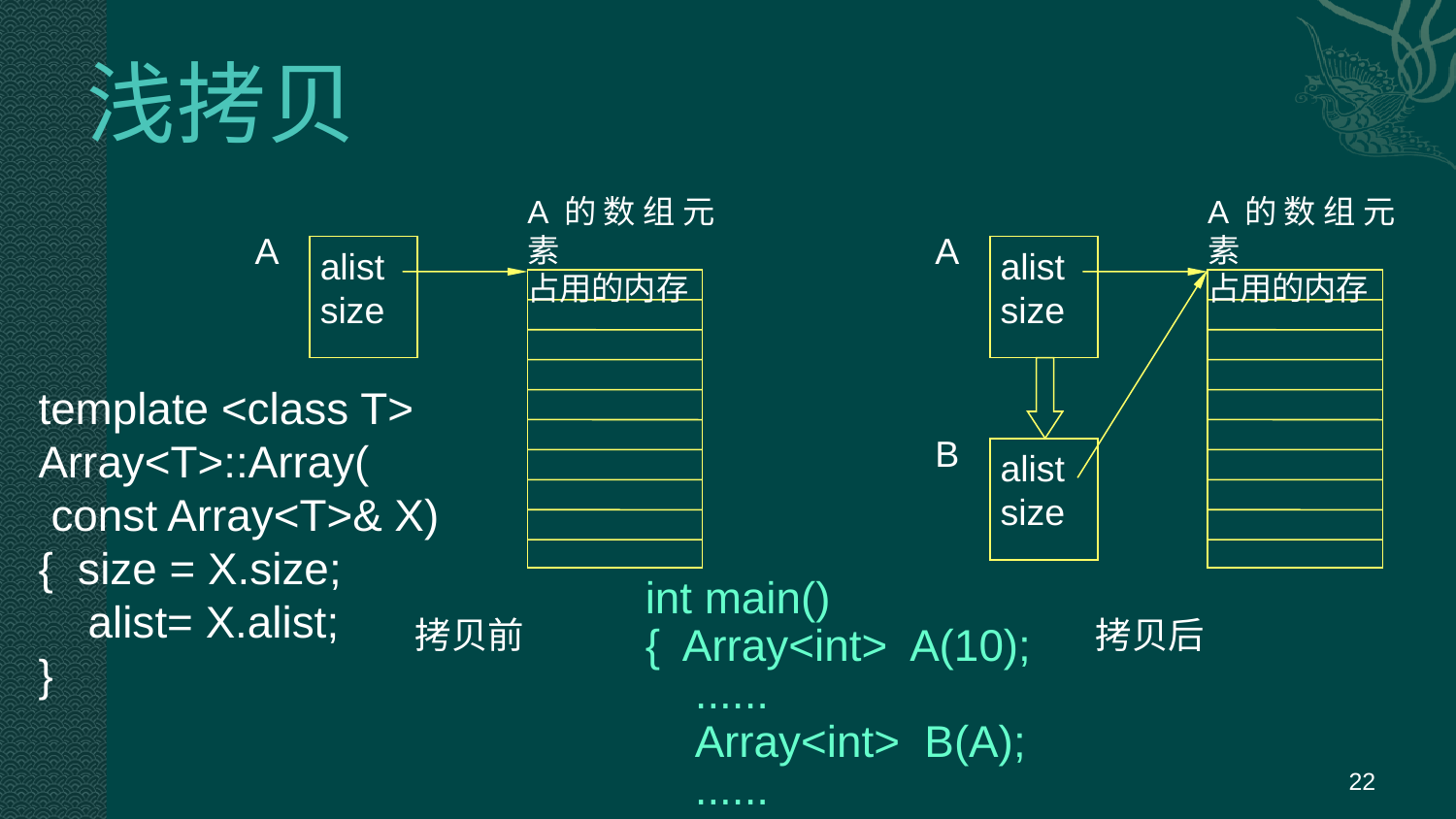

# 浅拷贝
A的数组元素
占用的内存
A的数组元素
占用的内存
A
A
 alist
 size
 alist
 size

B
 alist
 size
拷贝前
拷贝后
template <class T>
Array<T>::Array(
 const Array<T>& X)
{  size = X.size;
    alist= X.alist;
}
int main()
{  Array<int>  A(10);
    ......
    Array<int>  B(A);
    ......
}

22